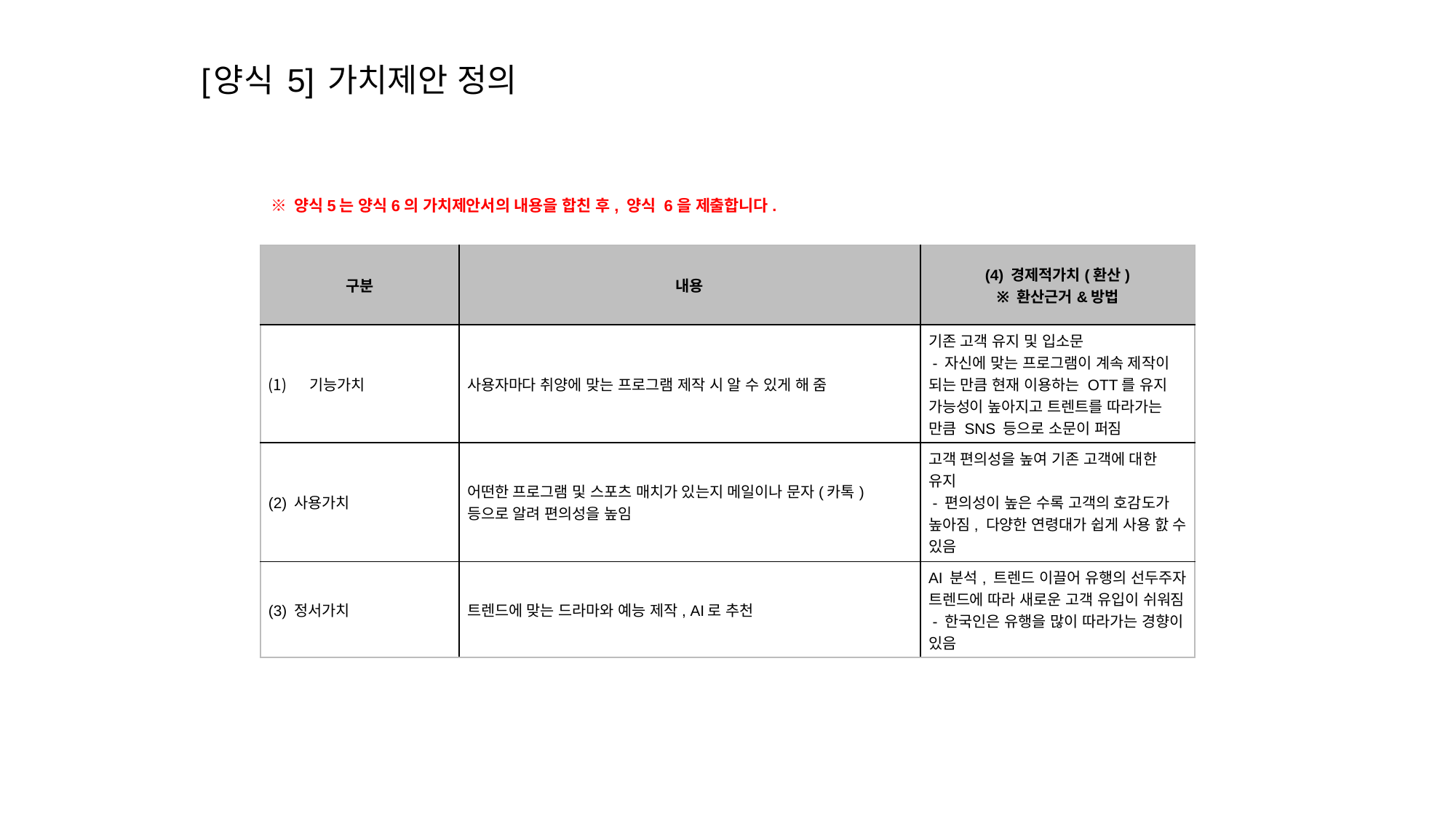

# [양식 5] 가치제안 정의
※ 양식5는 양식6의 가치제안서의 내용을 합친 후, 양식 6을 제출합니다.
| 구분 | 내용 | (4) 경제적가치(환산) ※ 환산근거&방법 |
| --- | --- | --- |
| 기능가치 | 사용자마다 취양에 맞는 프로그램 제작 시 알 수 있게 해 줌 | 기존 고객 유지 및 입소문 - 자신에 맞는 프로그램이 계속 제작이 되는 만큼 현재 이용하는 OTT를 유지 가능성이 높아지고 트렌트를 따라가는 만큼 SNS 등으로 소문이 퍼짐 |
| (2) 사용가치 | 어떤한 프로그램 및 스포츠 매치가 있는지 메일이나 문자(카톡) 등으로 알려 편의성을 높임 | 고객 편의성을 높여 기존 고객에 대한 유지 - 편의성이 높은 수록 고객의 호감도가 높아짐, 다양한 연령대가 쉽게 사용 핤 수 있음 |
| (3) 정서가치 | 트렌드에 맞는 드라마와 예능 제작, AI로 추천 | AI 분석, 트렌드 이끌어 유행의 선두주자 트렌드에 따라 새로운 고객 유입이 쉬워짐 - 한국인은 유행을 많이 따라가는 경향이 있음 |